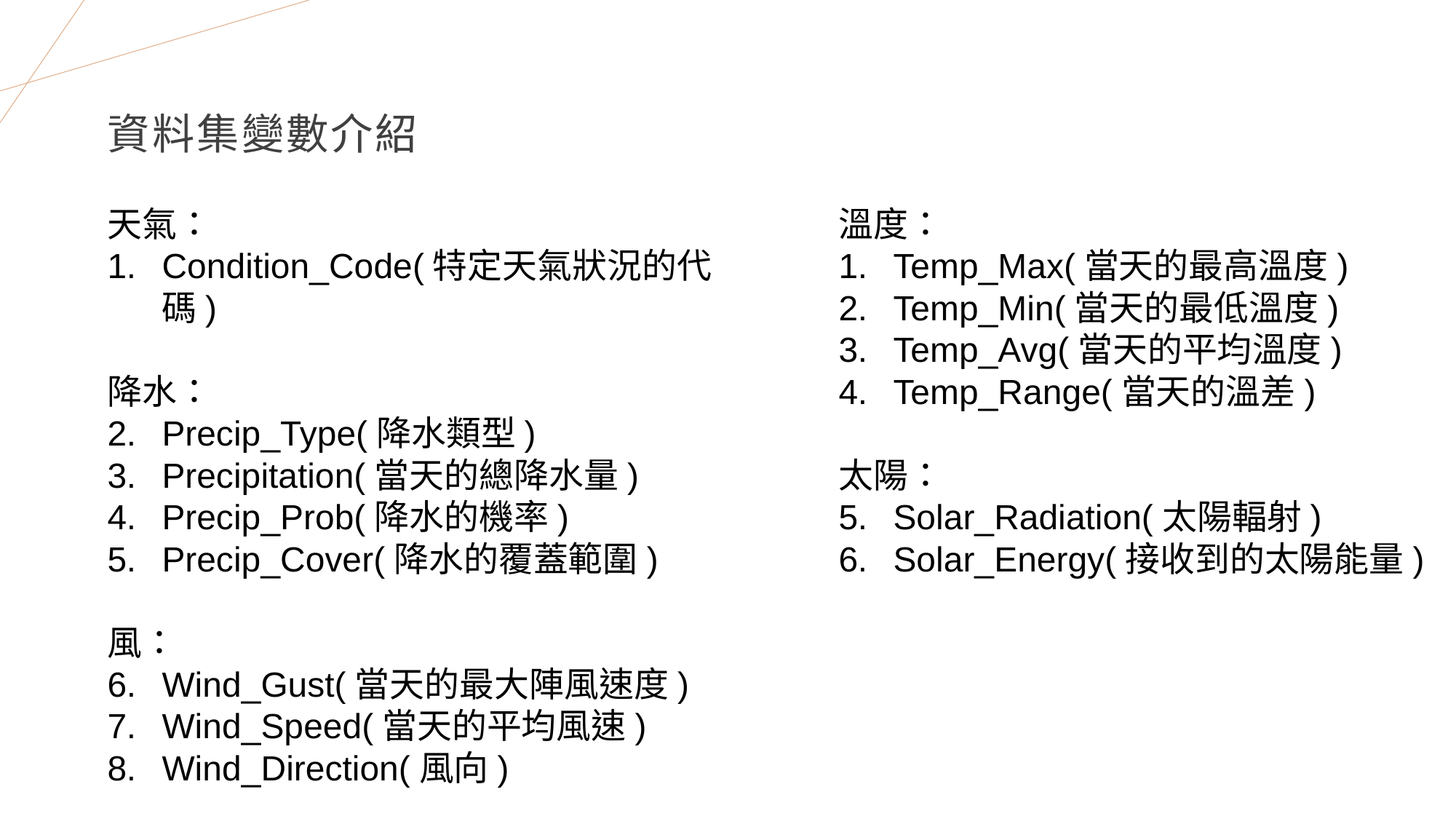

# 資料集變數介紹
天氣：
Condition_Code(特定天氣狀況的代碼)

降水：
Precip_Type(降水類型)
Precipitation(當天的總降水量)
Precip_Prob(降水的機率)
Precip_Cover(降水的覆蓋範圍)

風：
Wind_Gust(當天的最大陣風速度)
Wind_Speed(當天的平均風速)
Wind_Direction(風向)

溫度：
Temp_Max(當天的最高溫度)
Temp_Min(當天的最低溫度)
Temp_Avg(當天的平均溫度)
Temp_Range(當天的溫差)

太陽：
Solar_Radiation(太陽輻射)
Solar_Energy(接收到的太陽能量)